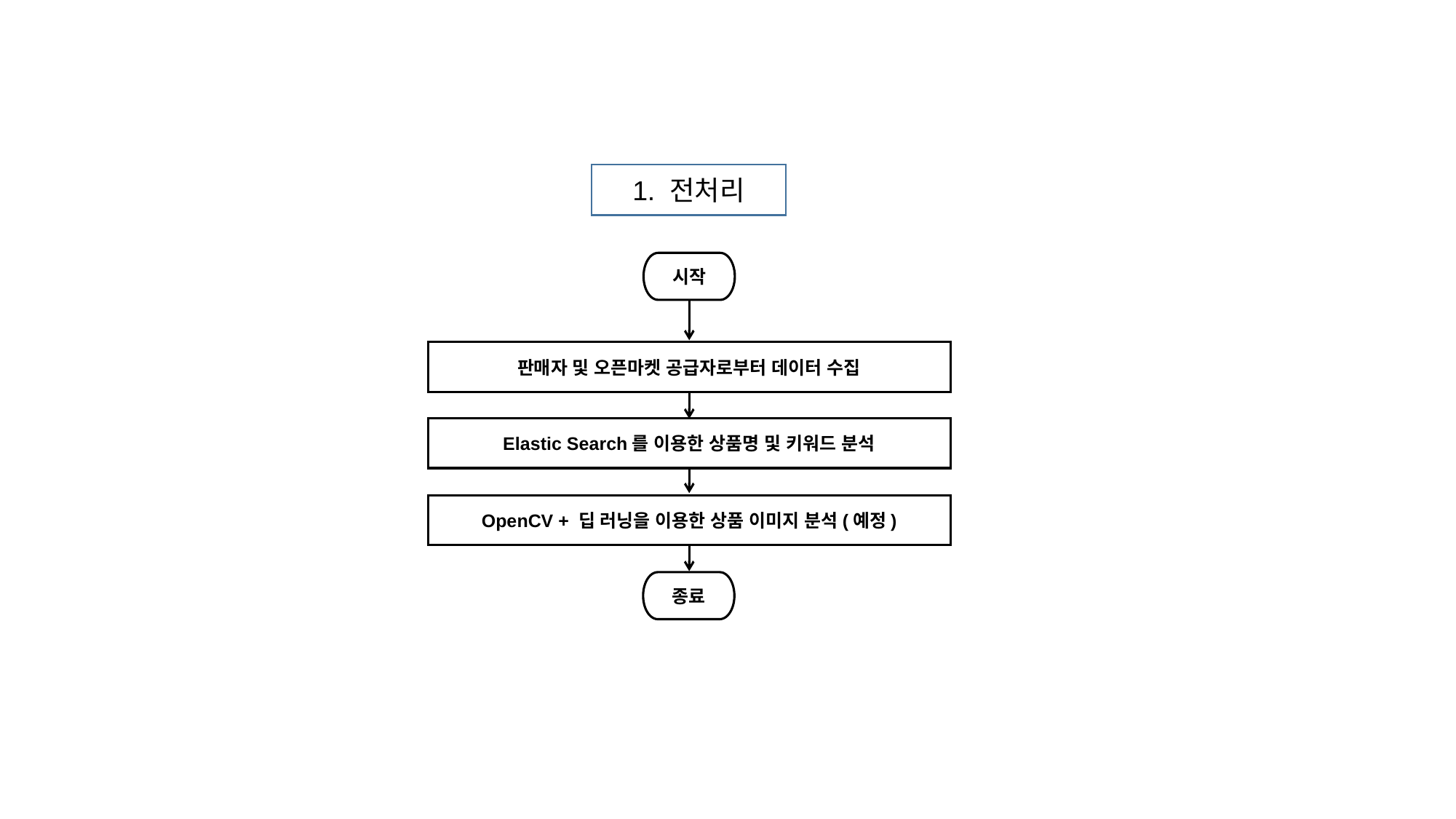

1. 전처리
시작
판매자 및 오픈마켓 공급자로부터 데이터 수집
Elastic Search를 이용한 상품명 및 키워드 분석
OpenCV + 딥 러닝을 이용한 상품 이미지 분석(예정)
종료